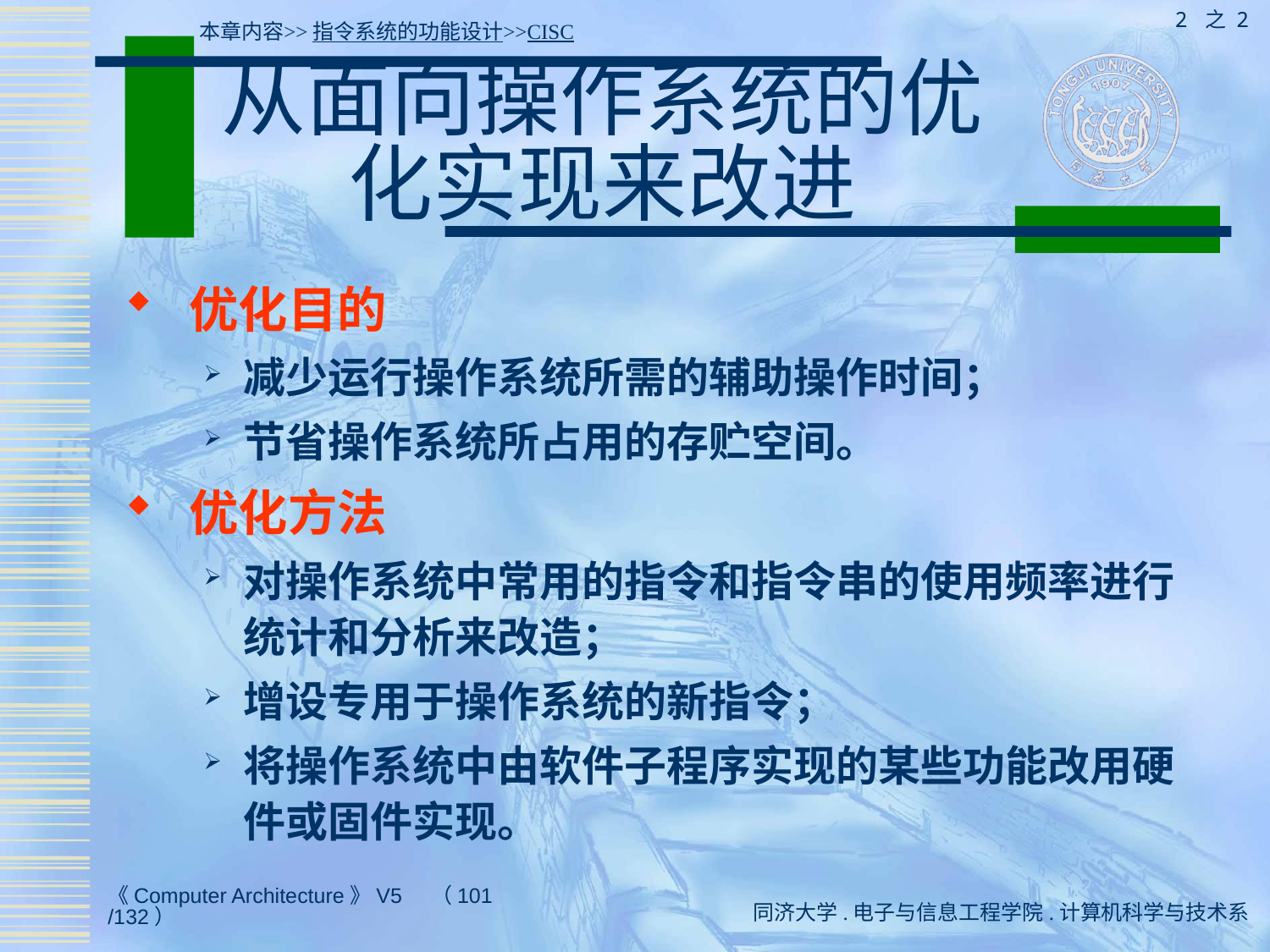

2 之 2
本章内容>>指令系统的功能设计>>CISC
# 从面向操作系统的优化实现来改进
  优化目的
减少运行操作系统所需的辅助操作时间；
节省操作系统所占用的存贮空间。
  优化方法
对操作系统中常用的指令和指令串的使用频率进行统计和分析来改造；
增设专用于操作系统的新指令；
将操作系统中由软件子程序实现的某些功能改用硬件或固件实现。